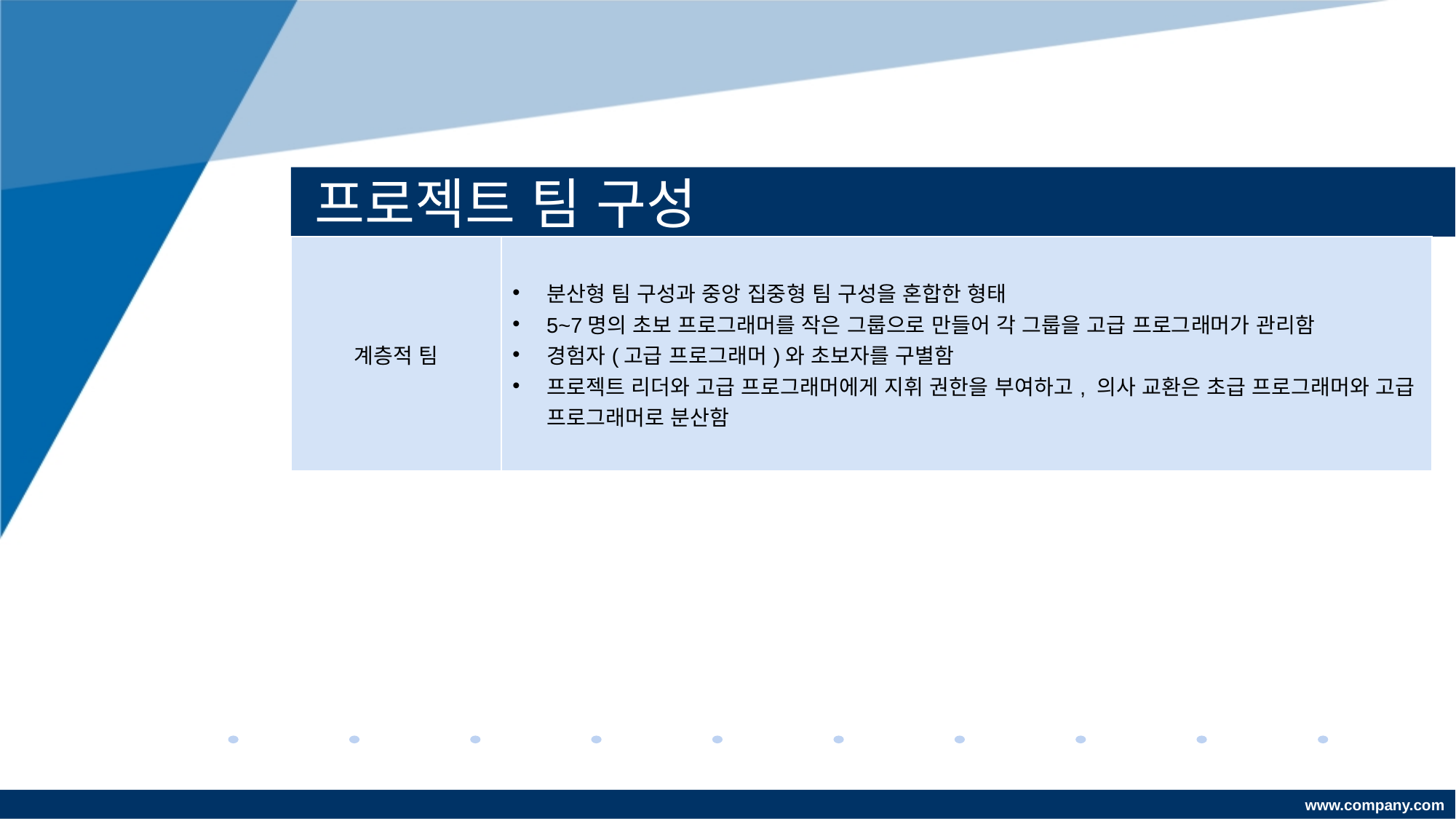

# 프로젝트 팀 구성
| 계층적 팀 | 분산형 팀 구성과 중앙 집중형 팀 구성을 혼합한 형태 5~7명의 초보 프로그래머를 작은 그룹으로 만들어 각 그룹을 고급 프로그래머가 관리함 경험자(고급 프로그래머)와 초보자를 구별함 프로젝트 리더와 고급 프로그래머에게 지휘 권한을 부여하고, 의사 교환은 초급 프로그래머와 고급 프로그래머로 분산함 |
| --- | --- |